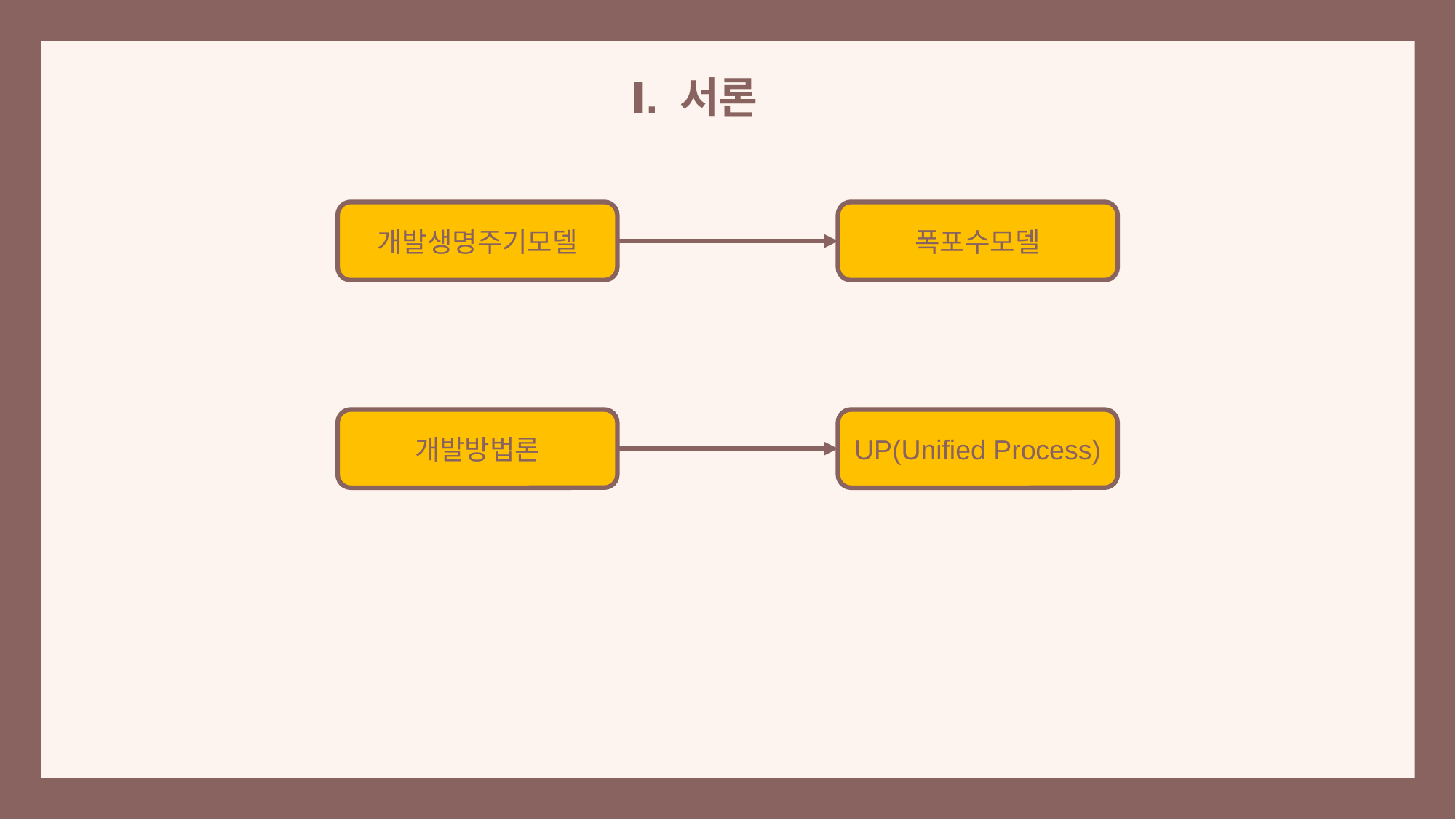

Ⅰ. 서론
개발생명주기모델
폭포수모델
개발방법론
UP(Unified Process)